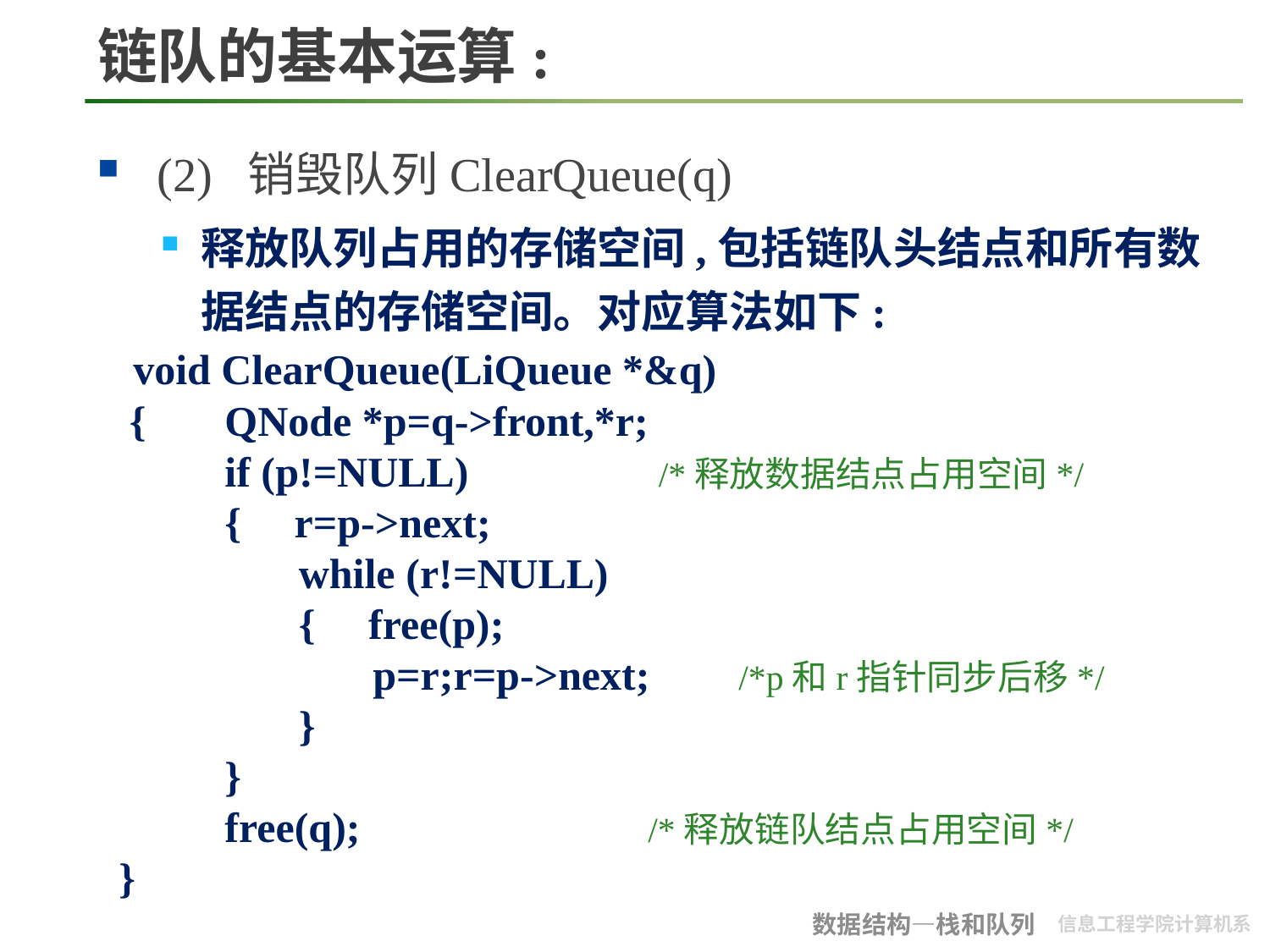

# 链队的基本运算:
 (2)  销毁队列ClearQueue(q)
释放队列占用的存储空间,包括链队头结点和所有数据结点的存储空间。对应算法如下:
   void ClearQueue(LiQueue *&q)
   {	QNode *p=q->front,*r;
	if (p!=NULL)	                 /*释放数据结点占用空间*/
	{     r=p->next;
	       while (r!=NULL)
	       {     free(p);
                          p=r;r=p->next;         /*p和r指针同步后移*/
                   }
	}
	free(q);		    /*释放链队结点占用空间*/
  }